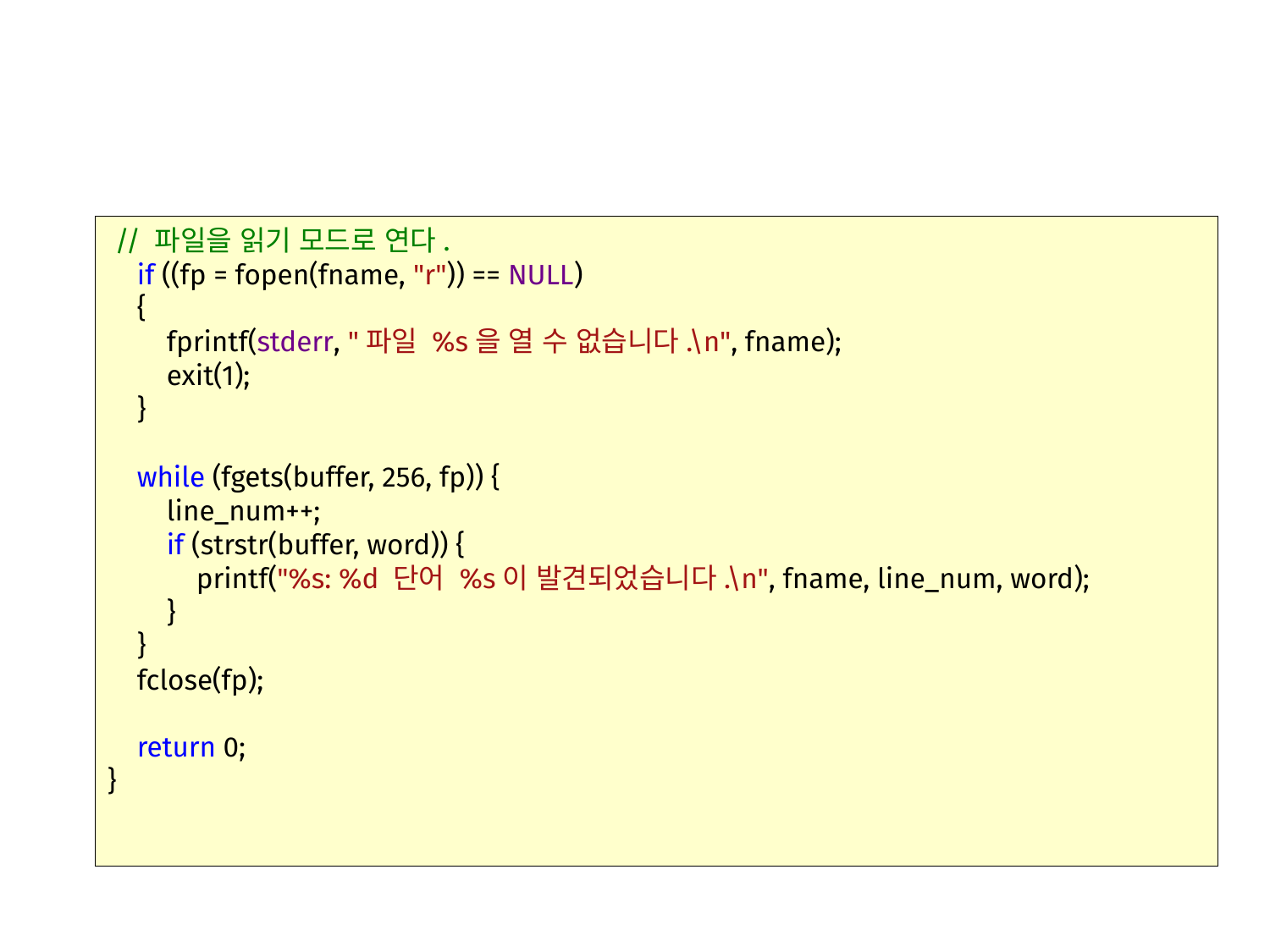

#
 // 파일을 읽기 모드로 연다.
    if ((fp = fopen(fname, "r")) == NULL)
    {
        fprintf(stderr, "파일 %s을 열 수 없습니다.\n", fname);
        exit(1);
    }

    while (fgets(buffer, 256, fp)) {
        line_num++;
        if (strstr(buffer, word)) {
            printf("%s: %d 단어 %s이 발견되었습니다.\n", fname, line_num, word);
        }
    }
    fclose(fp);

    return 0;
}